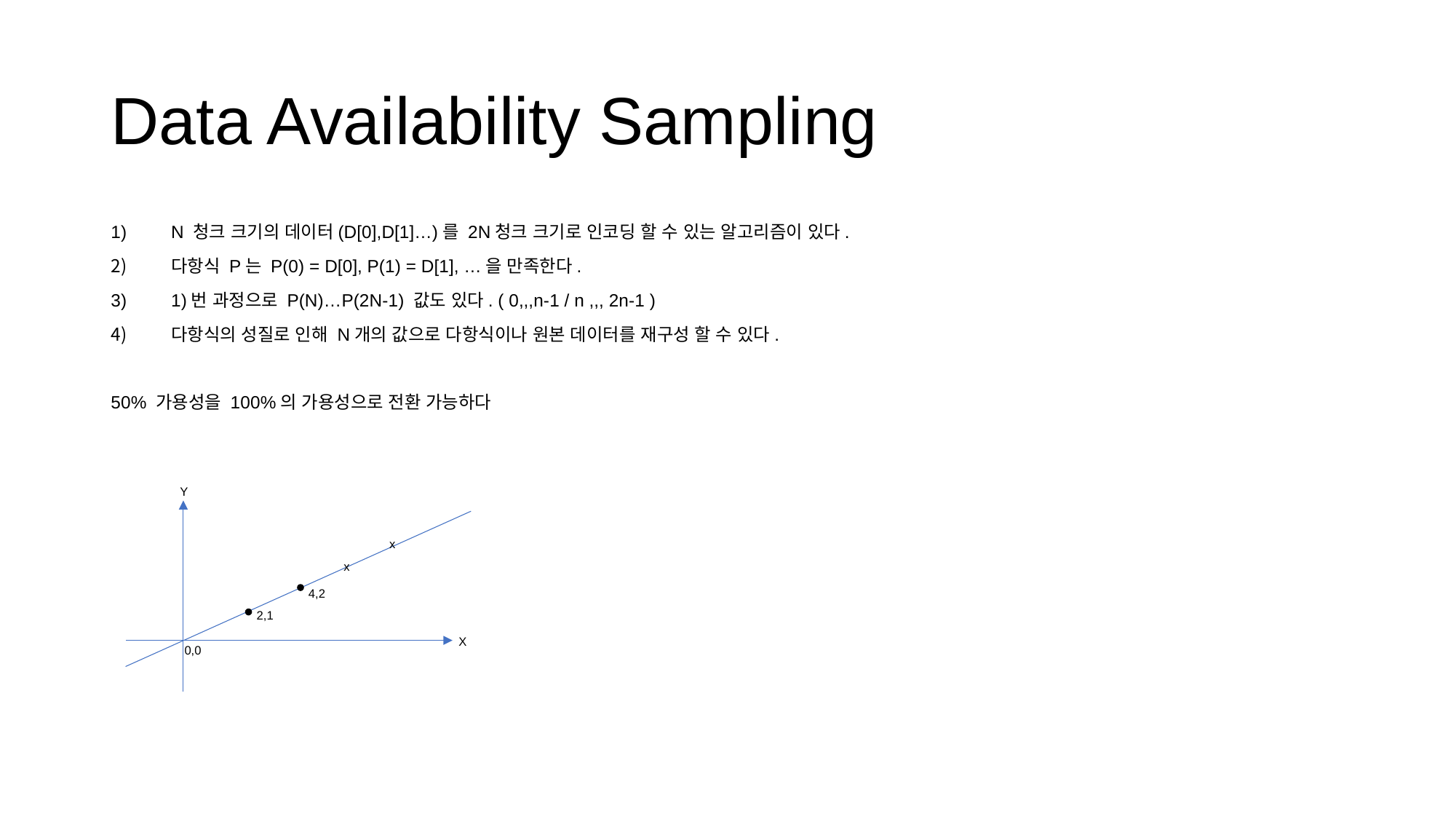

# Data Availability Sampling
N 청크 크기의 데이터(D[0],D[1]…)를 2N청크 크기로 인코딩 할 수 있는 알고리즘이 있다.
다항식 P는 P(0) = D[0], P(1) = D[1], …을 만족한다.
1)번 과정으로 P(N)…P(2N-1) 값도 있다. ( 0,,,n-1 / n ,,, 2n-1 )
다항식의 성질로 인해 N개의 값으로 다항식이나 원본 데이터를 재구성 할 수 있다.

50% 가용성을 100%의 가용성으로 전환 가능하다
Y
4,2

2,1

X
0,0
x
x